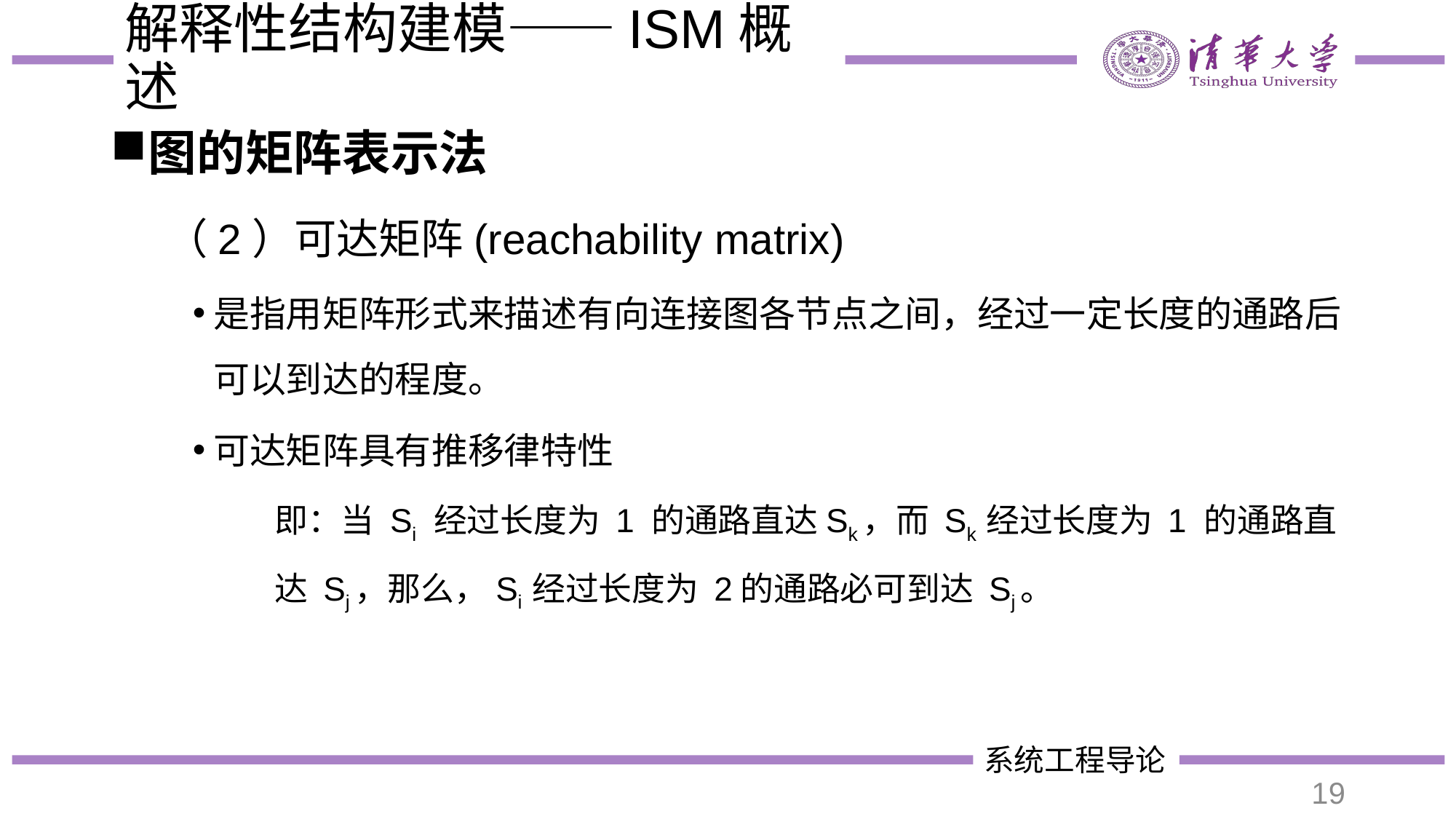

# 解释性结构建模——ISM概述
图的矩阵表示法
（2）可达矩阵(reachability matrix)
是指用矩阵形式来描述有向连接图各节点之间，经过一定长度的通路后可以到达的程度。
可达矩阵具有推移律特性
即：当 Si 经过长度为 1 的通路直达Sk，而 Sk 经过长度为 1 的通路直达 Sj，那么，Si 经过长度为 2的通路必可到达 Sj。

19